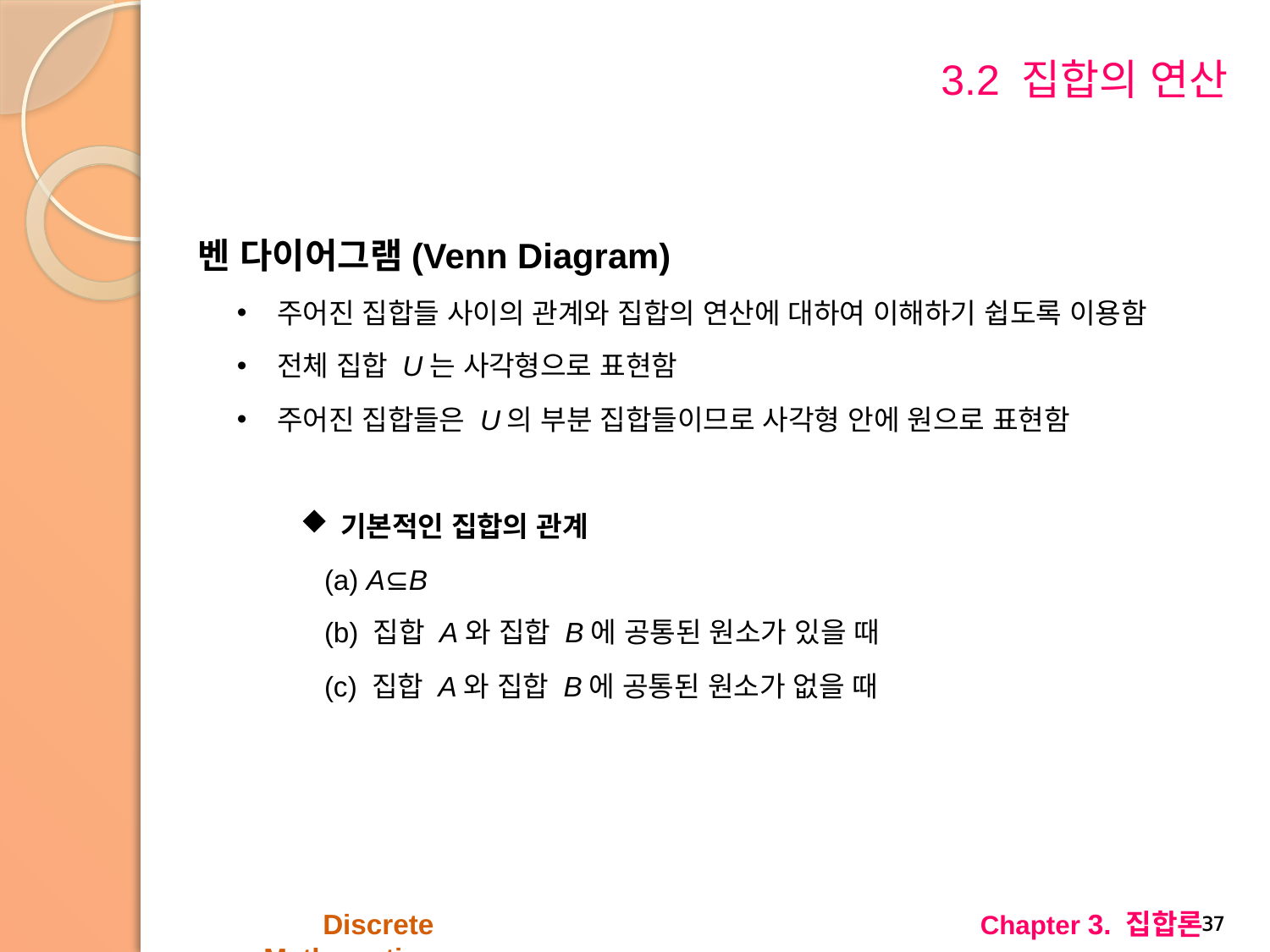

# 3.2 집합의 연산
벤 다이어그램(Venn Diagram)
주어진 집합들 사이의 관계와 집합의 연산에 대하여 이해하기 쉽도록 이용함
전체 집합 U는 사각형으로 표현함
주어진 집합들은 U의 부분 집합들이므로 사각형 안에 원으로 표현함

기본적인 집합의 관계
(a) A⊆B
(b) 집합 A와 집합 B에 공통된 원소가 있을 때
(c) 집합 A와 집합 B에 공통된 원소가 없을 때
Discrete Mathematics
Chapter 3. 집합론
37